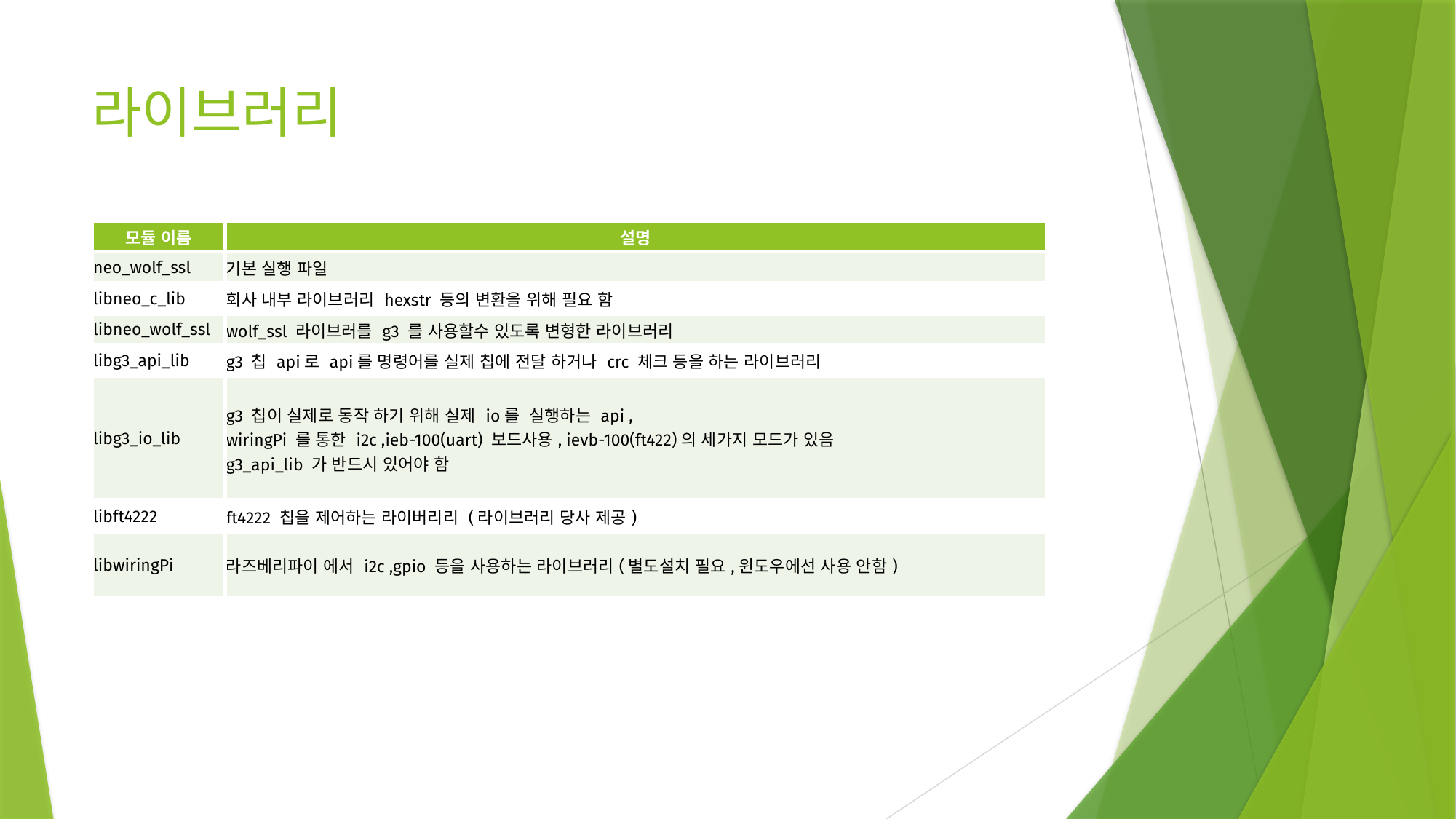

# 라이브러리
| 모듈 이름 | 설명 |
| --- | --- |
| neo\_wolf\_ssl | 기본 실행 파일 |
| libneo\_c\_lib | 회사 내부 라이브러리 hexstr 등의 변환을 위해 필요 함 |
| libneo\_wolf\_ssl | wolf\_ssl 라이브러를 g3 를 사용할수 있도록 변형한 라이브러리 |
| libg3\_api\_lib | g3 칩 api로 api를 명령어를 실제 칩에 전달 하거나 crc 체크 등을 하는 라이브러리 |
| libg3\_io\_lib | g3 칩이 실제로 동작 하기 위해 실제 io를 실행하는 api , wiringPi 를 통한 i2c ,ieb-100(uart) 보드사용, ievb-100(ft422)의 세가지 모드가 있음 g3\_api\_lib 가 반드시 있어야 함 |
| libft4222 | ft4222 칩을 제어하는 라이버리리 (라이브러리 당사 제공) |
| libwiringPi | 라즈베리파이 에서 i2c ,gpio 등을 사용하는 라이브러리(별도설치 필요,윈도우에선 사용 안함) |